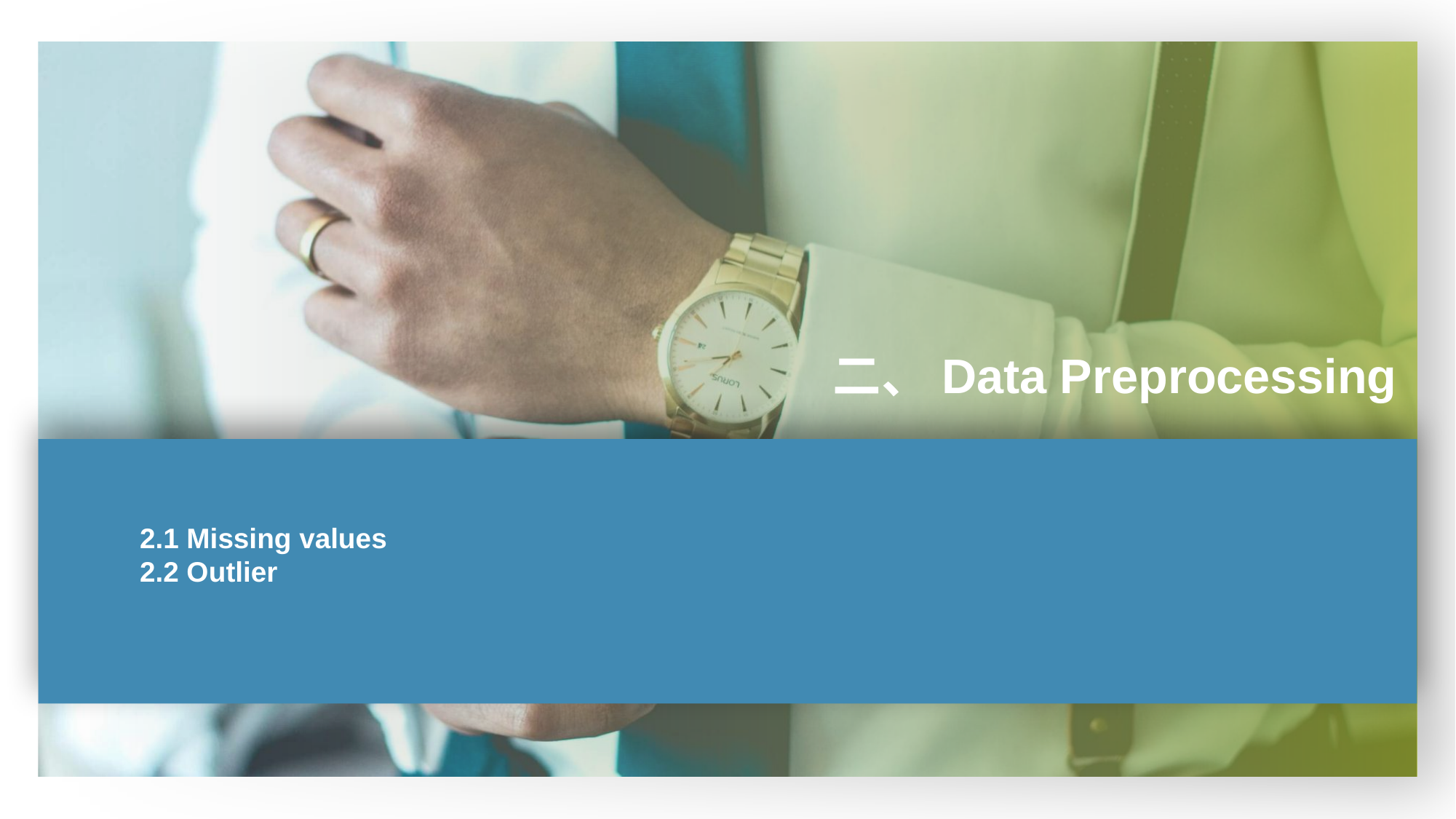

二、Data Preprocessing

2.1 Missing values
2.2 Outlier